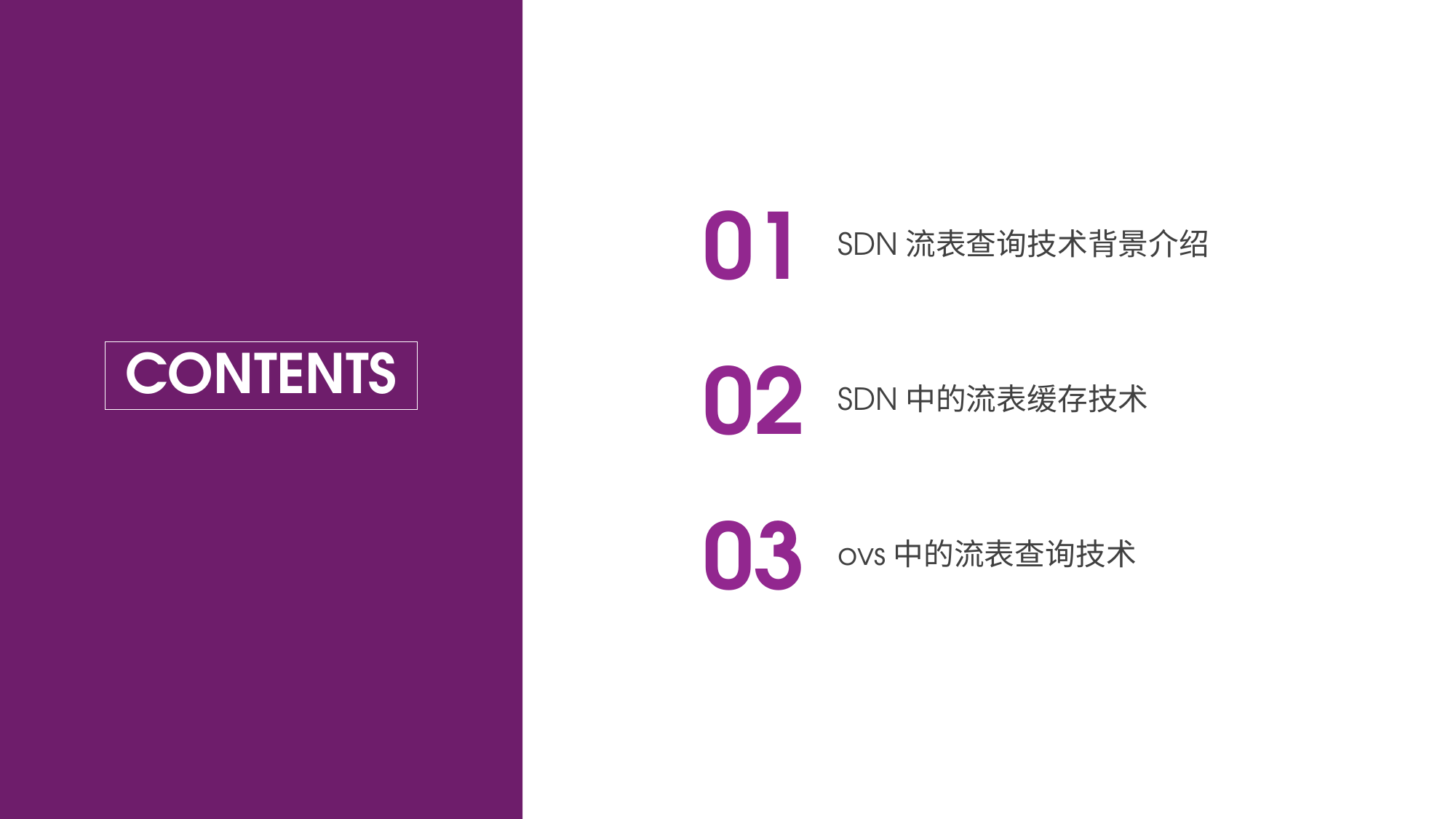

01
SDN流表查询技术背景介绍
CONTENTS
02
SDN中的流表缓存技术
03
ovs中的流表查询技术